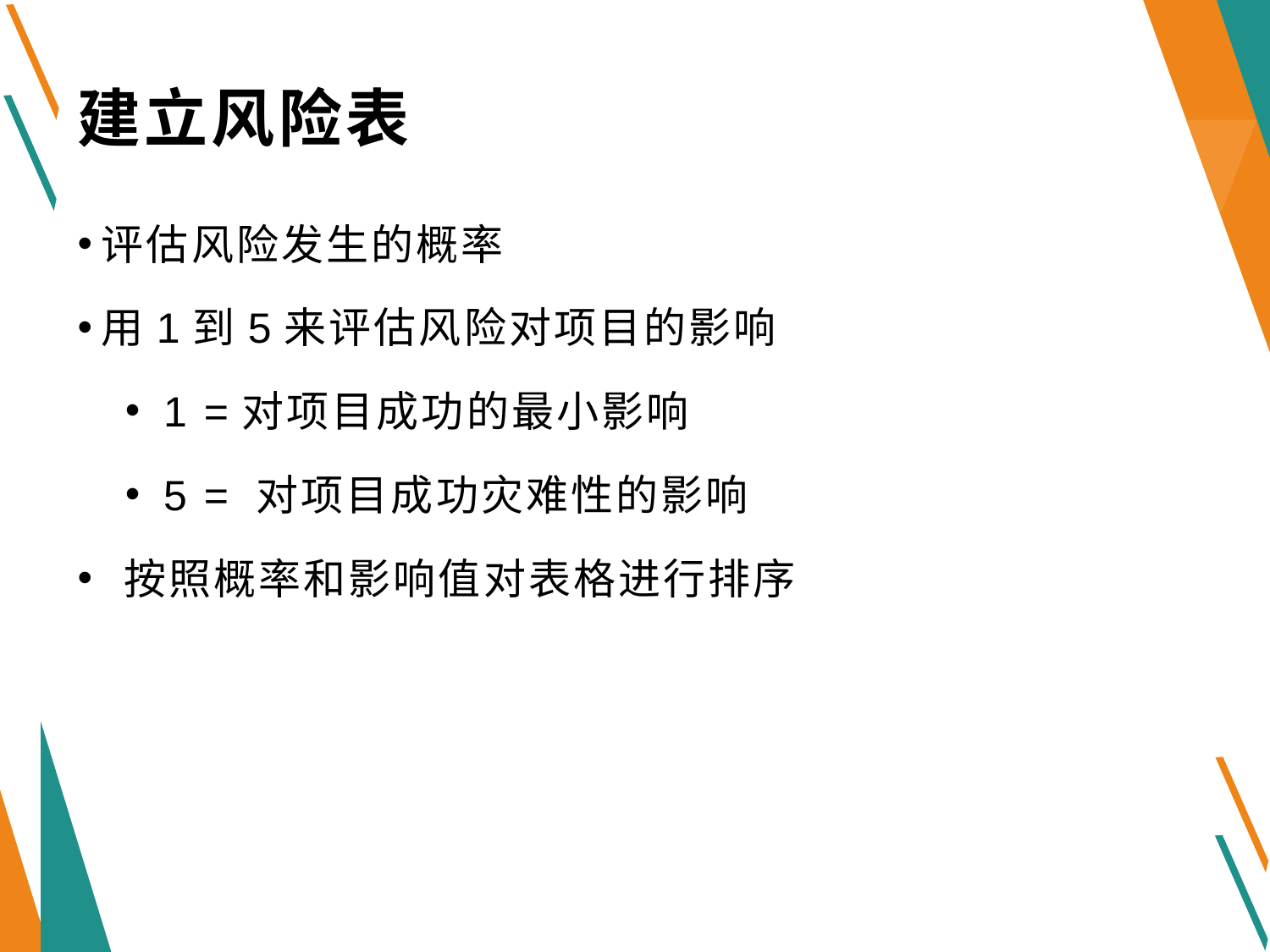

# 建立风险表
评估风险发生的概率
用1到5来评估风险对项目的影响
 1 =对项目成功的最小影响
 5 = 对项目成功灾难性的影响
 按照概率和影响值对表格进行排序
11